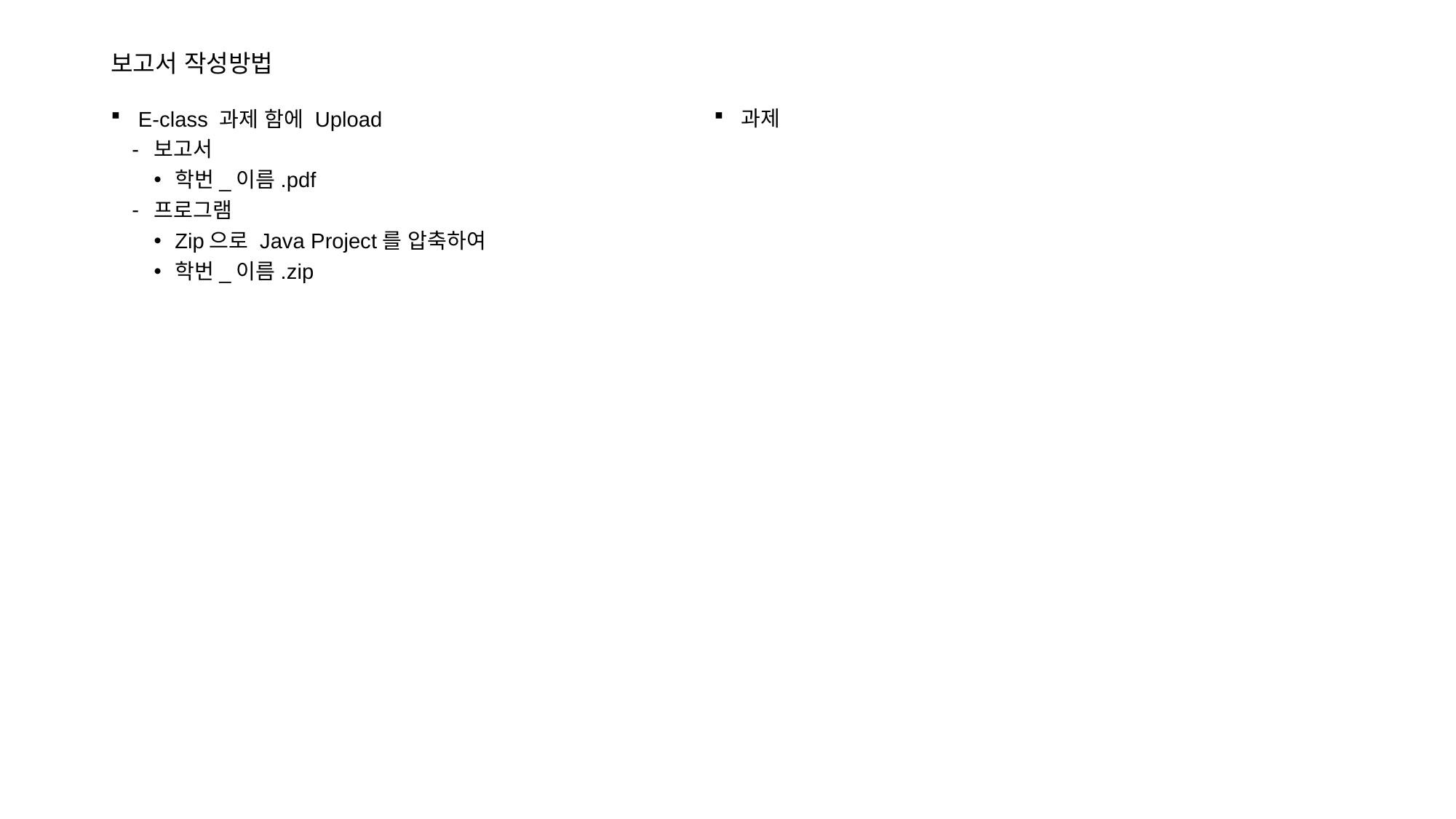

# 보고서 작성방법
과제
E-class 과제 함에 Upload
보고서
학번_이름.pdf
프로그램
Zip으로 Java Project를 압축하여
학번_이름.zip